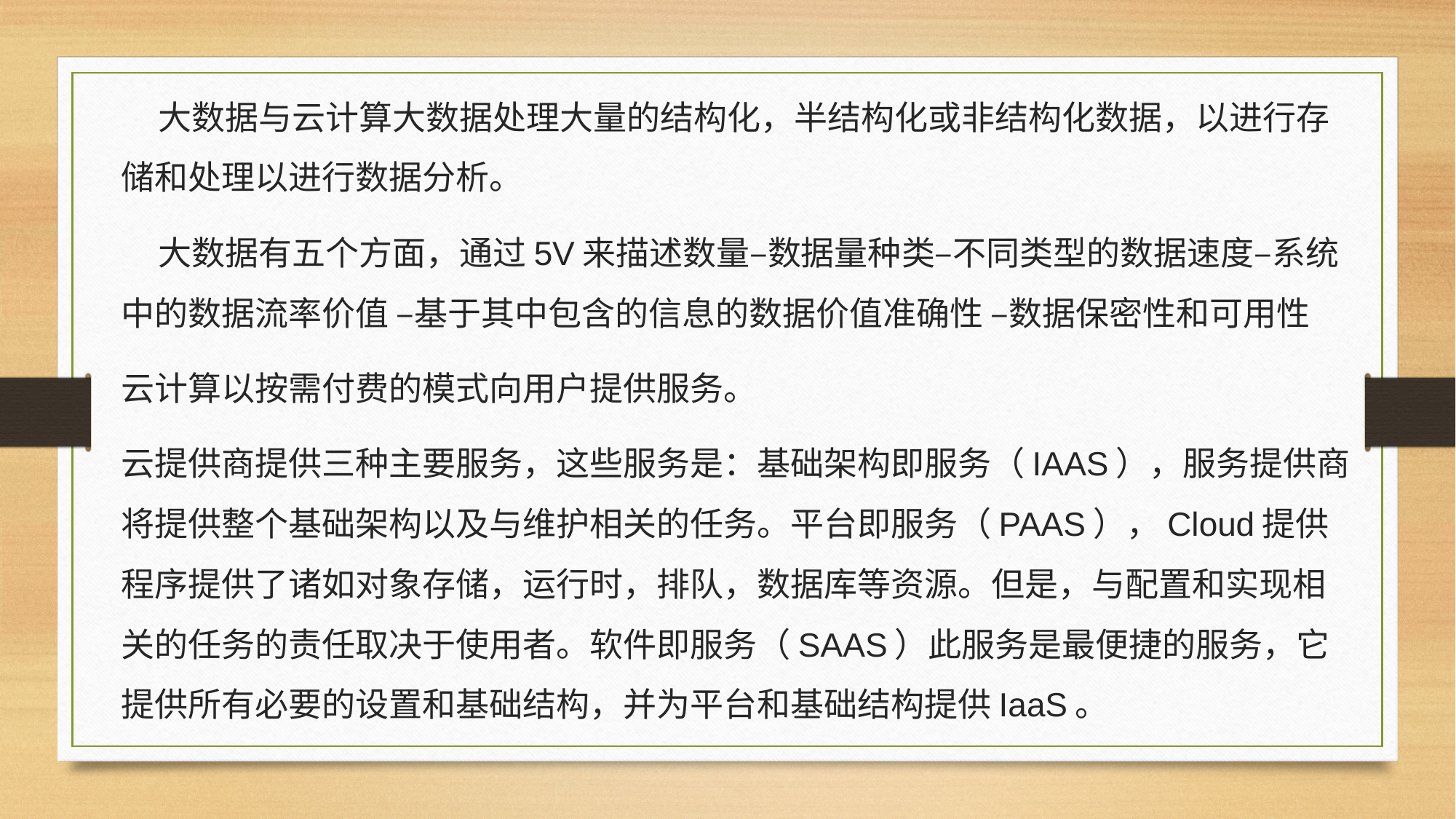

大数据与云计算大数据处理大量的结构化，半结构化或非结构化数据，以进行存储和处理以进行数据分析。
    大数据有五个方面，通过5V来描述数量–数据量种类–不同类型的数据速度–系统中的数据流率价值 –基于其中包含的信息的数据价值准确性 –数据保密性和可用性
云计算以按需付费的模式向用户提供服务。
云提供商提供三种主要服务，这些服务是：基础架构即服务（IAAS），服务提供商将提供整个基础架构以及与维护相关的任务。平台即服务（PAAS），Cloud提供程序提供了诸如对象存储，运行时，排队，数据库等资源。但是，与配置和实现相关的任务的责任取决于使用者。软件即服务（SAAS）此服务是最便捷的服务，它提供所有必要的设置和基础结构，并为平台和基础结构提供IaaS。